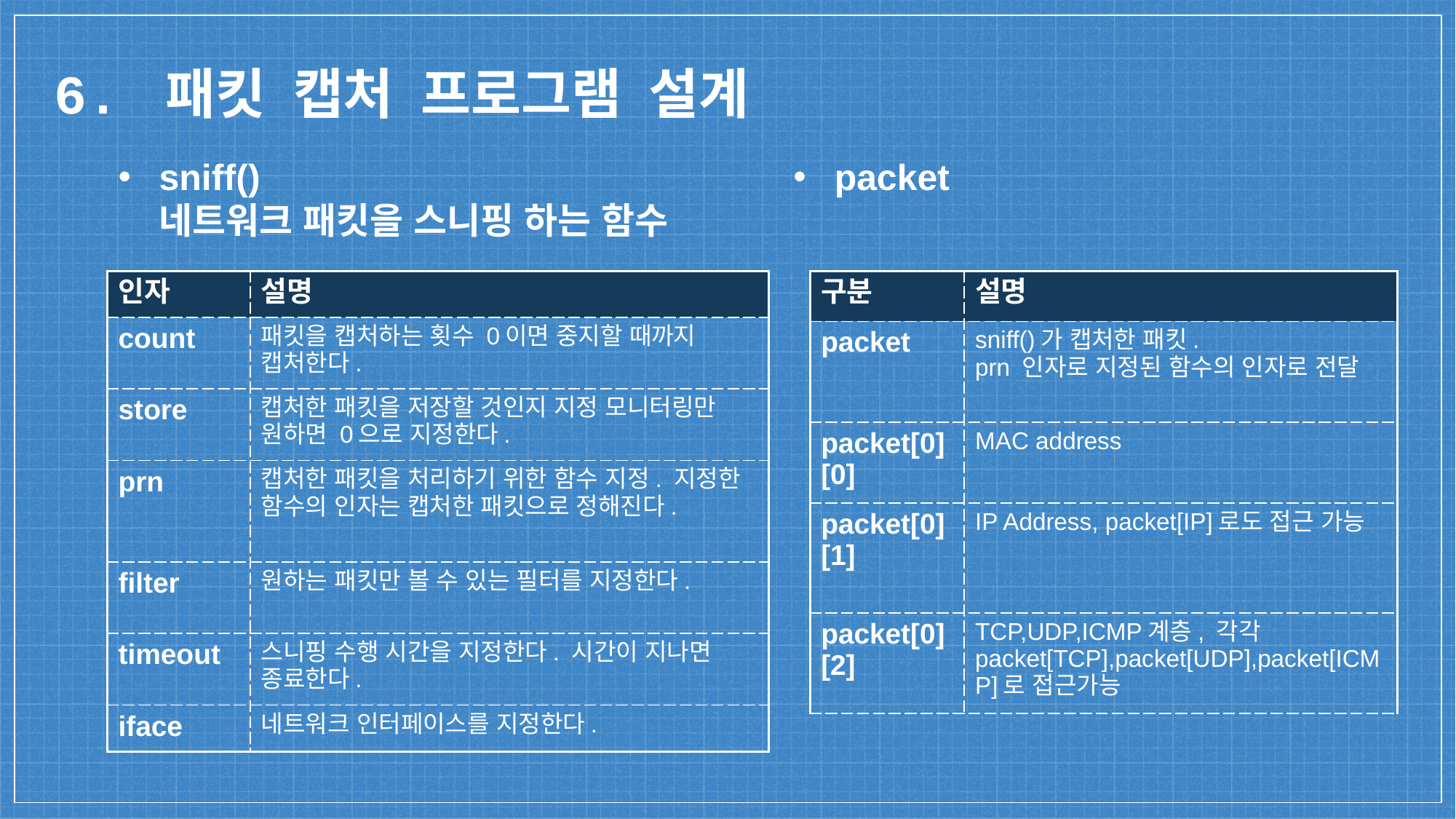

# 6. 패킷 캡처 프로그램 설계
sniff()
네트워크 패킷을 스니핑 하는 함수

packet

| 인자 | 설명 |
| --- | --- |
| count | 패킷을 캡처하는 횟수 0이면 중지할 때까지 캡처한다. |
| store | 캡처한 패킷을 저장할 것인지 지정 모니터링만 원하면 0으로 지정한다. |
| prn | 캡처한 패킷을 처리하기 위한 함수 지정. 지정한 함수의 인자는 캡처한 패킷으로 정해진다. |
| filter | 원하는 패킷만 볼 수 있는 필터를 지정한다. |
| timeout | 스니핑 수행 시간을 지정한다. 시간이 지나면 종료한다. |
| iface | 네트워크 인터페이스를 지정한다. |
| 구분 | 설명 |
| --- | --- |
| packet | sniff()가 캡처한 패킷. prn 인자로 지정된 함수의 인자로 전달 |
| packet[0][0] | MAC address |
| packet[0][1] | IP Address, packet[IP]로도 접근 가능 |
| packet[0][2] | TCP,UDP,ICMP계층, 각각 packet[TCP],packet[UDP],packet[ICMP]로 접근가능 |